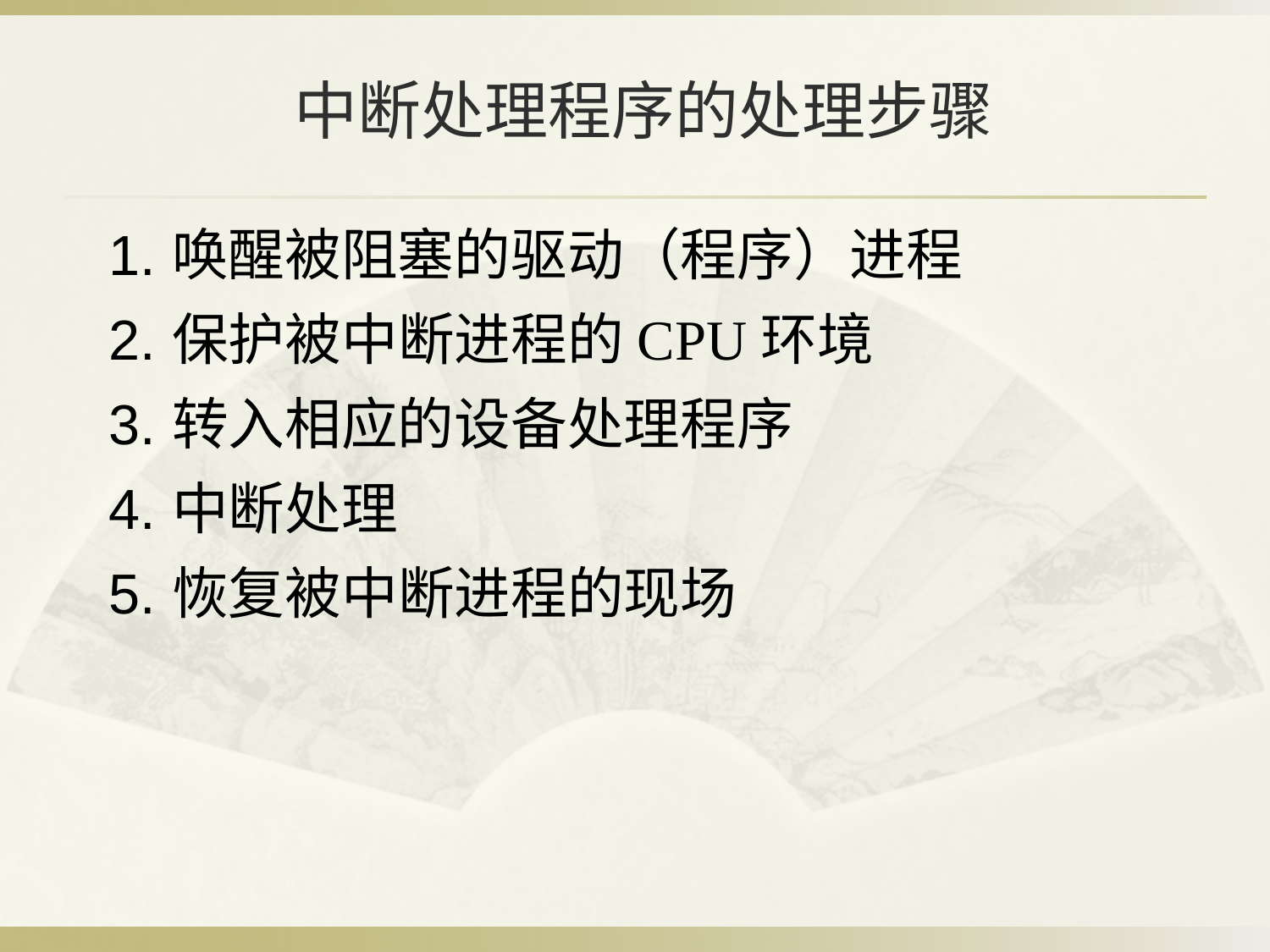

# 中断处理程序的处理步骤
唤醒被阻塞的驱动（程序）进程
保护被中断进程的CPU环境
转入相应的设备处理程序
中断处理
恢复被中断进程的现场
36